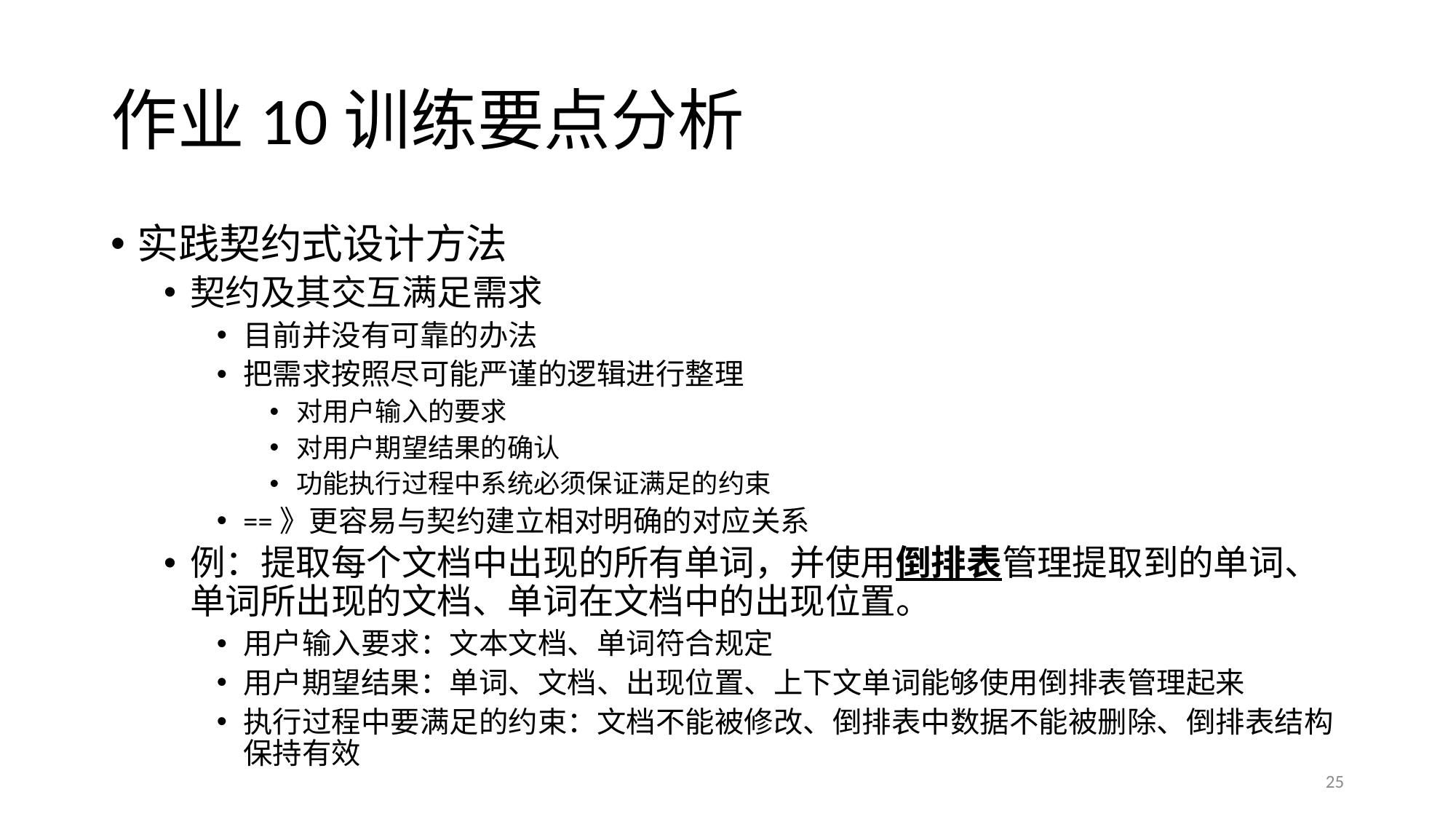

# 作业10训练要点分析
实践契约式设计方法
契约及其交互满足需求
目前并没有可靠的办法
把需求按照尽可能严谨的逻辑进行整理
对用户输入的要求
对用户期望结果的确认
功能执行过程中系统必须保证满足的约束
==》更容易与契约建立相对明确的对应关系
例：提取每个文档中出现的所有单词，并使用倒排表管理提取到的单词、单词所出现的文档、单词在文档中的出现位置。
用户输入要求：文本文档、单词符合规定
用户期望结果：单词、文档、出现位置、上下文单词能够使用倒排表管理起来
执行过程中要满足的约束：文档不能被修改、倒排表中数据不能被删除、倒排表结构保持有效
25